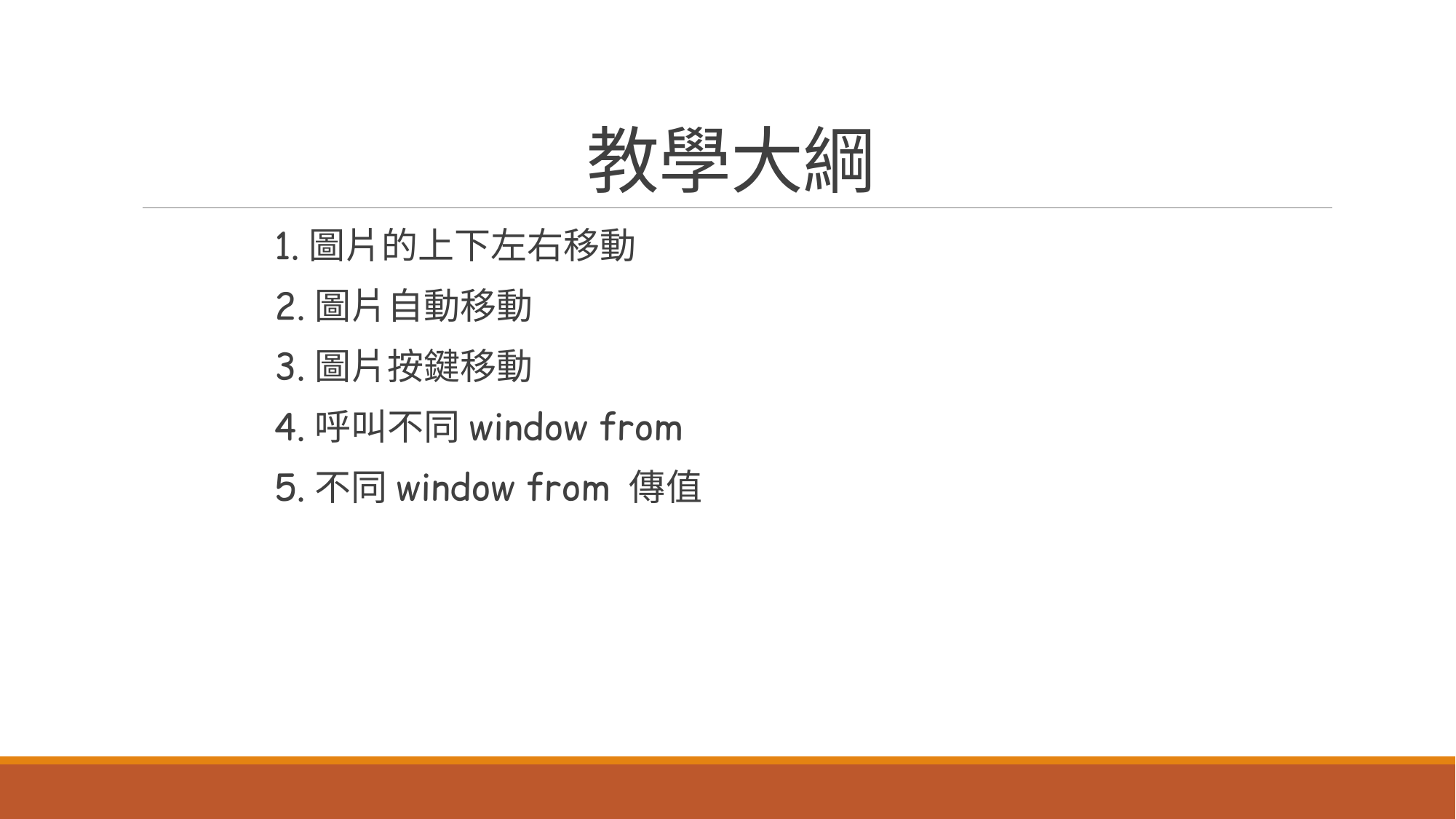

# 教學大綱
1.圖片的上下左右移動
2.圖片自動移動
3.圖片按鍵移動
4.呼叫不同window from
5.不同window from 傳值